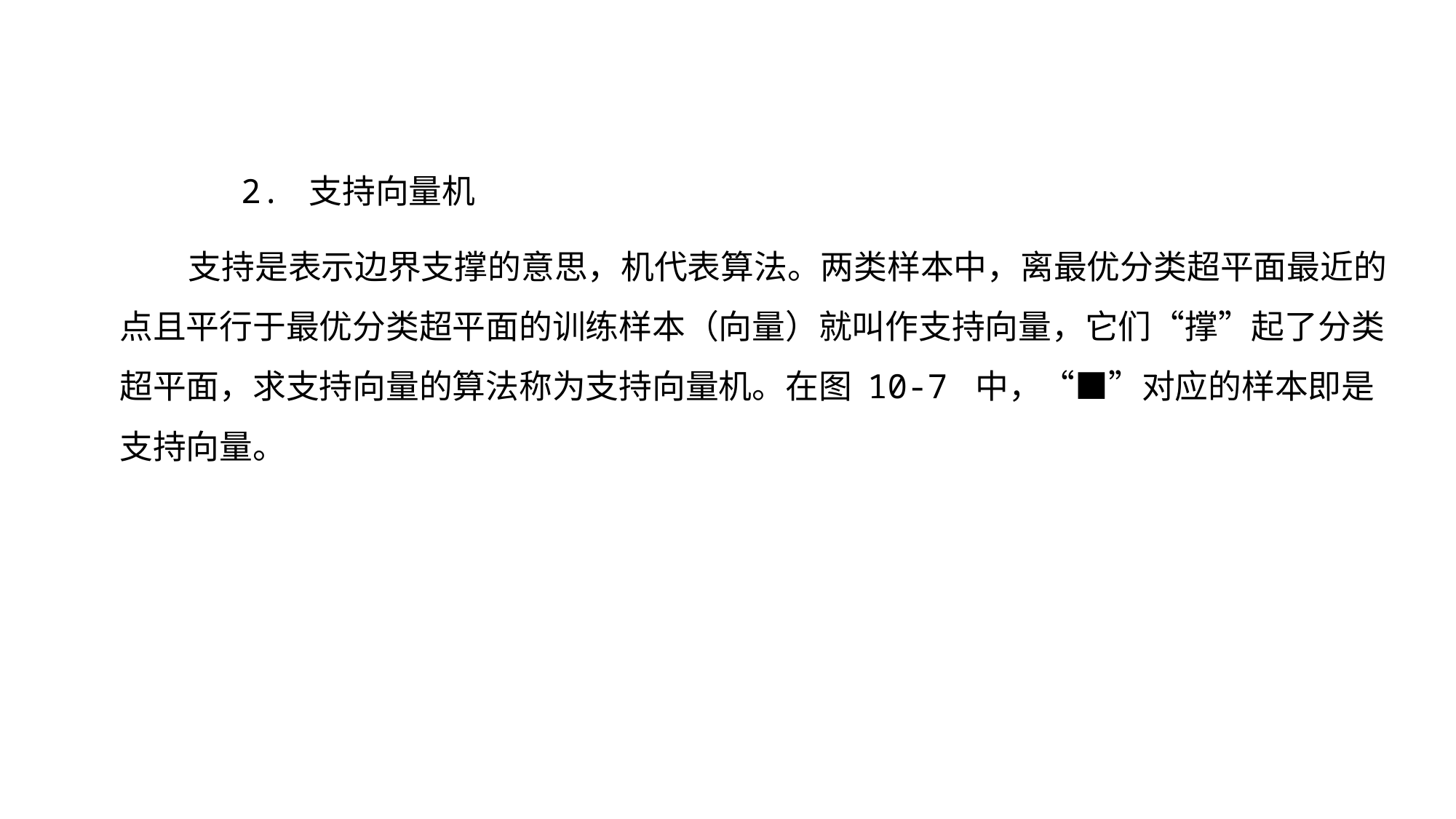

2. 支持向量机
支持是表示边界支撑的意思，机代表算法。两类样本中，离最优分类超平面最近的点且平行于最优分类超平面的训练样本（向量）就叫作支持向量，它们“撑”起了分类超平面，求支持向量的算法称为支持向量机。在图 10-7 中，“■”对应的样本即是支持向量。